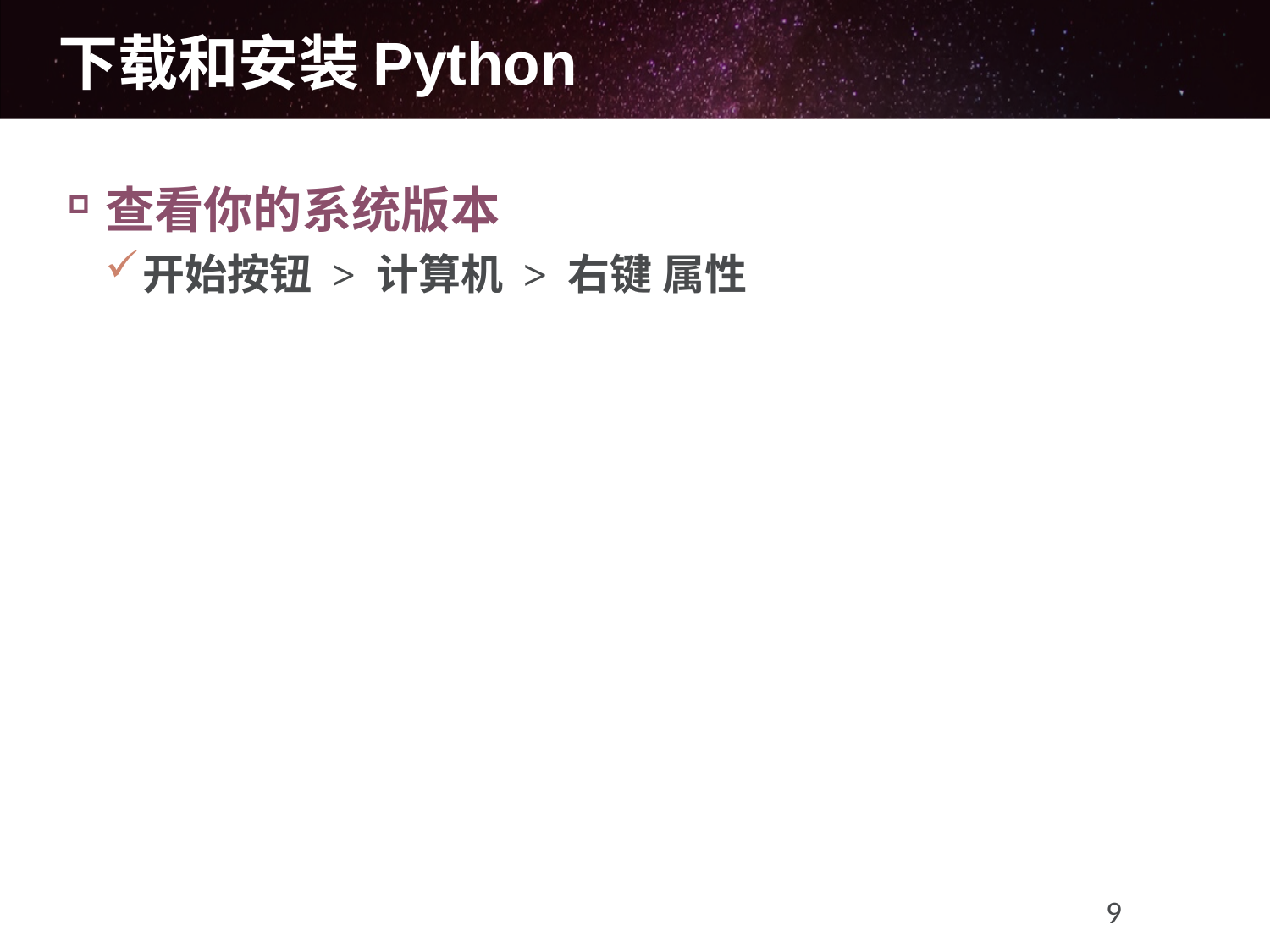

# 下载和安装Python
查看你的系统版本
开始按钮 > 计算机 > 右键 属性